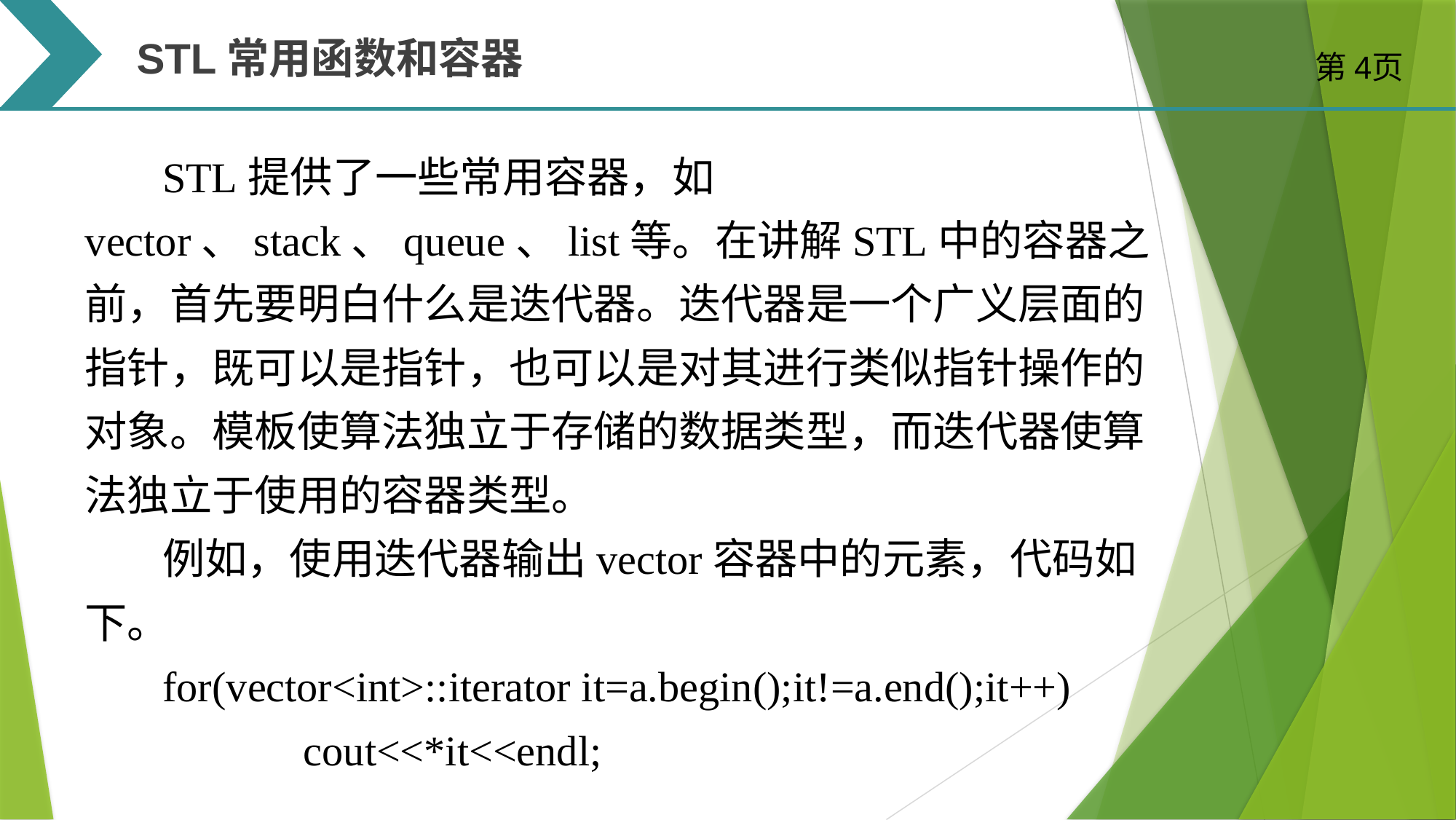

STL常用函数和容器
第4页
STL提供了一些常用容器，如vector、stack、queue、list等。在讲解STL中的容器之前，首先要明白什么是迭代器。迭代器是一个广义层面的指针，既可以是指针，也可以是对其进行类似指针操作的对象。模板使算法独立于存储的数据类型，而迭代器使算法独立于使用的容器类型。
例如，使用迭代器输出vector容器中的元素，代码如下。
for(vector<int>::iterator it=a.begin();it!=a.end();it++)
		cout<<*it<<endl;